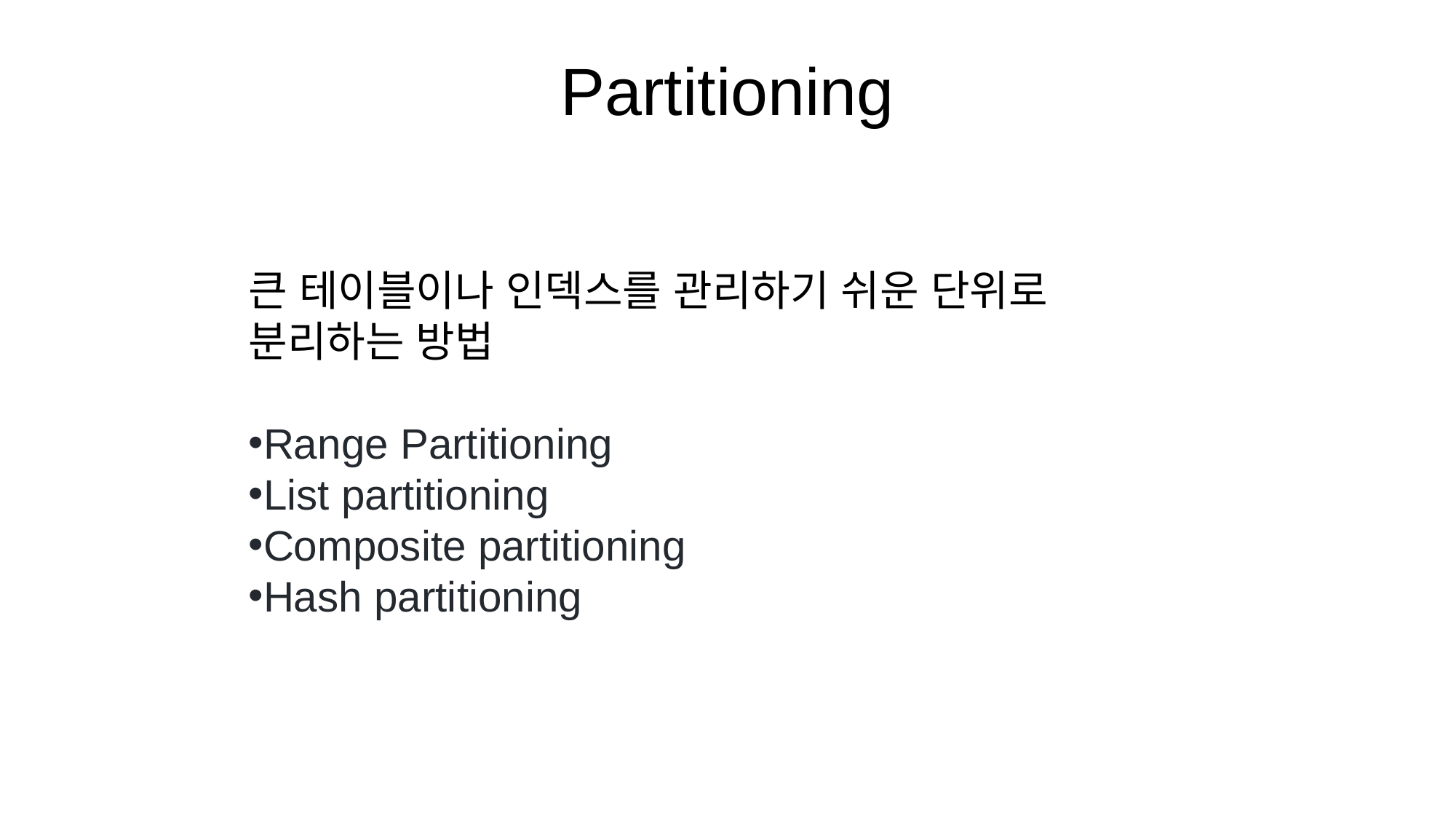

# Partitioning
큰 테이블이나 인덱스를 관리하기 쉬운 단위로 분리하는 방법

Range Partitioning
List partitioning
Composite partitioning
Hash partitioning